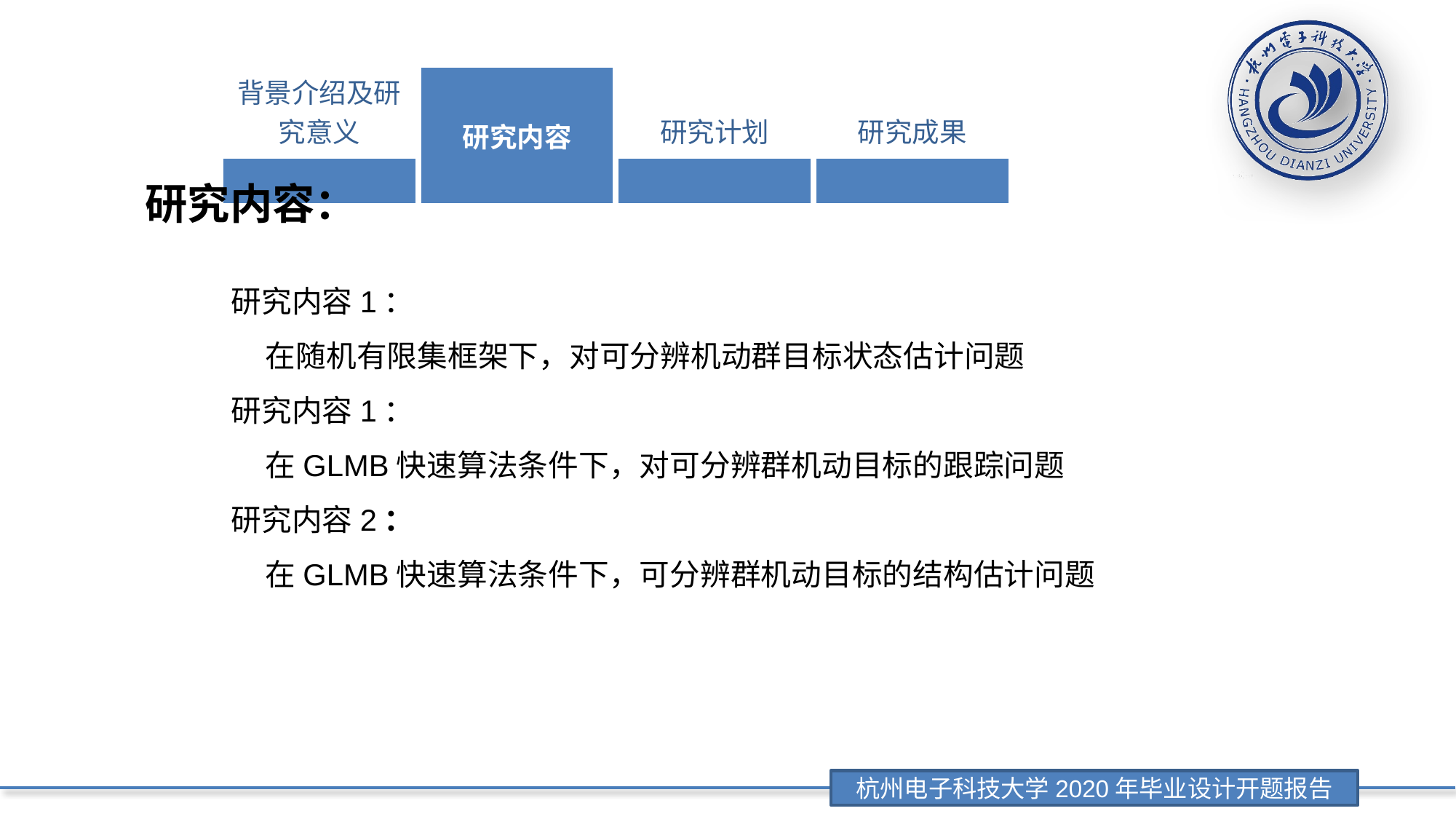

| 背景介绍及研究意义 | 研究内容 | 研究计划 | 研究成果 |
| --- | --- | --- | --- |
|  |  |  |  |
研究内容：
研究内容1：
    在随机有限集框架下，对可分辨机动群目标状态估计问题
研究内容1：
    在GLMB快速算法条件下，对可分辨群机动目标的跟踪问题
研究内容2：
    在GLMB快速算法条件下，可分辨群机动目标的结构估计问题